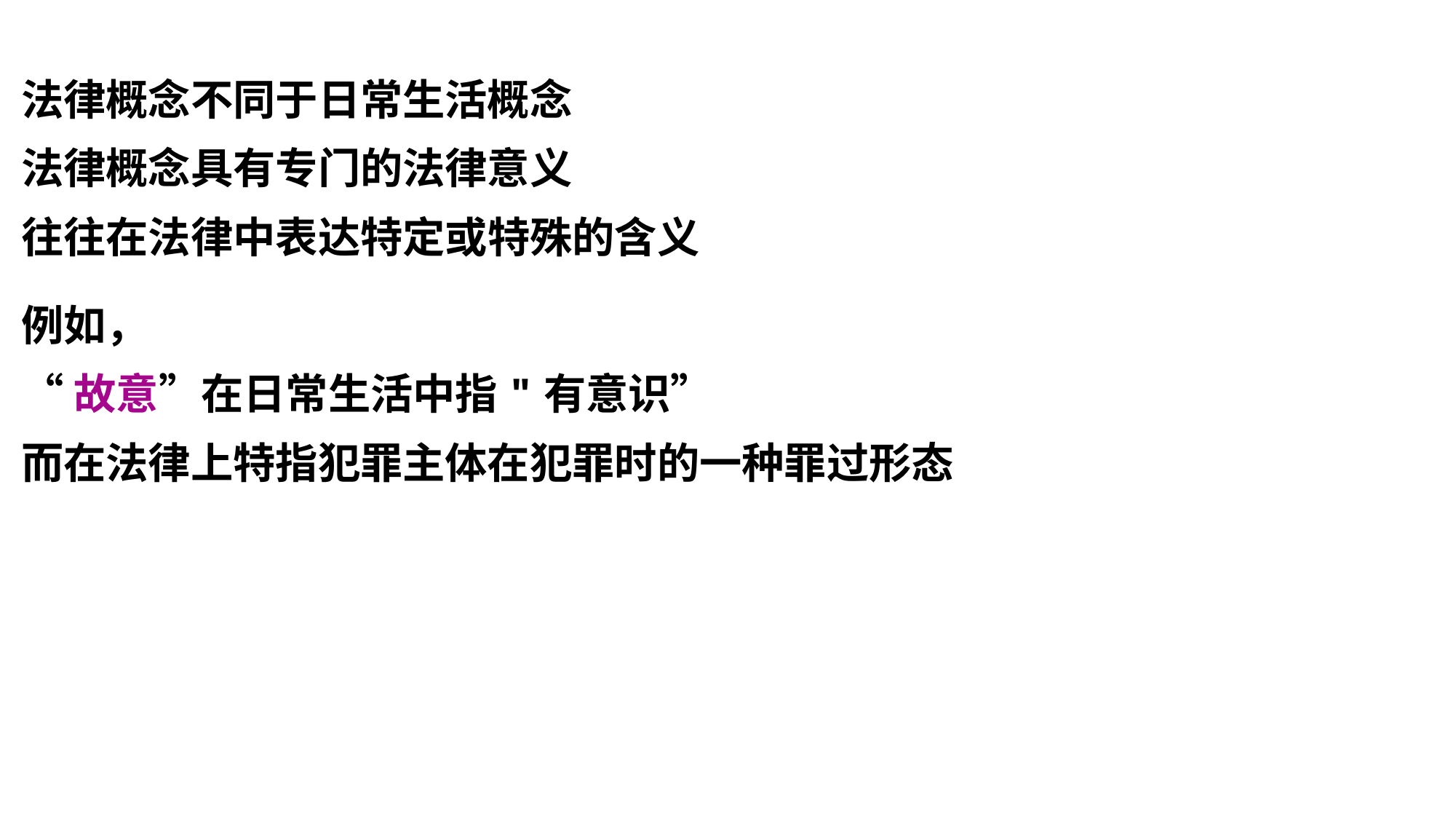

法律概念不同于日常生活概念
法律概念具有专门的法律意义
往往在法律中表达特定或特殊的含义

例如，
“故意”在日常生活中指"有意识”
而在法律上特指犯罪主体在犯罪时的一种罪过形态